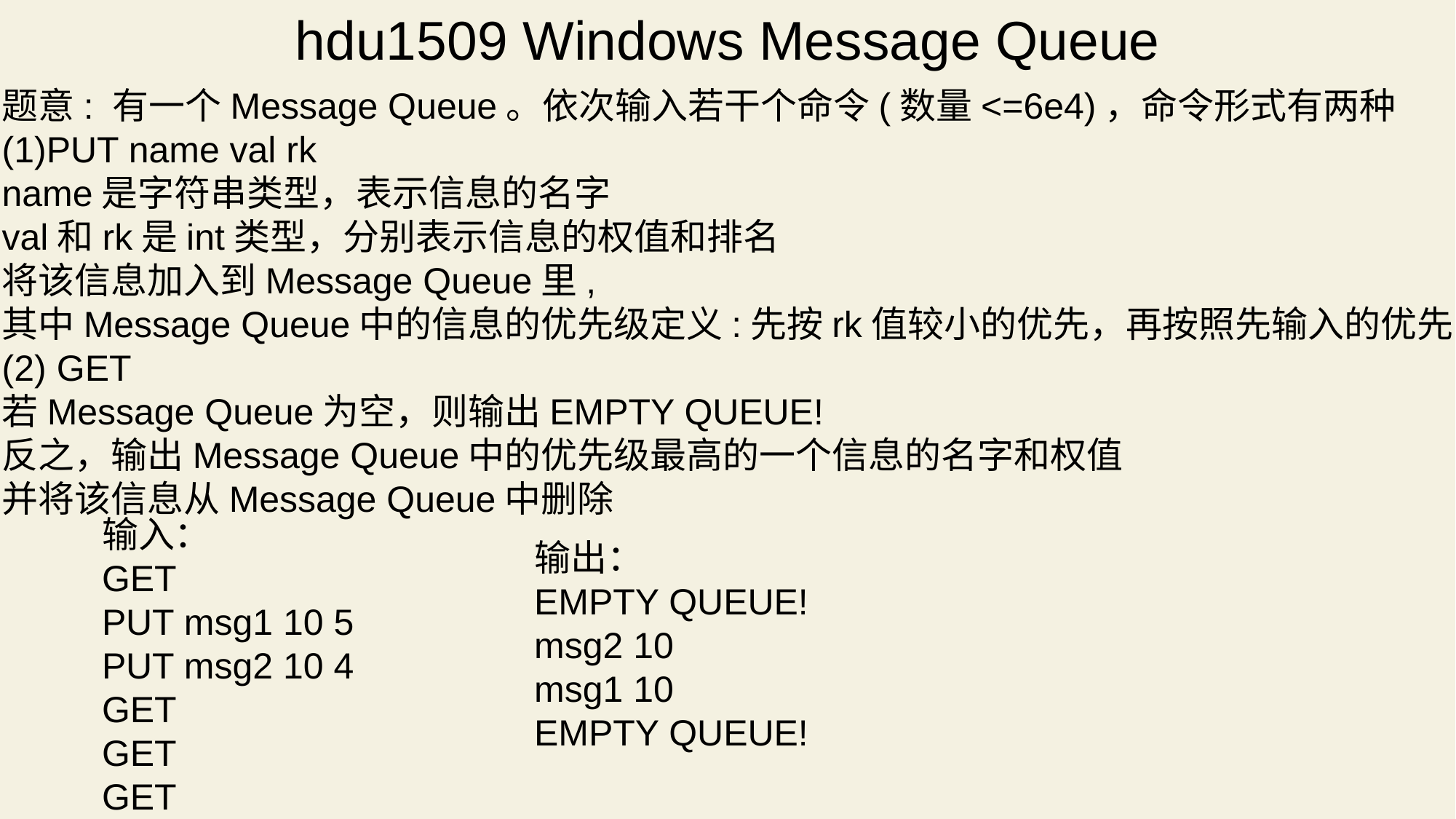

hdu1509 Windows Message Queue
题意: 有一个Message Queue。依次输入若干个命令(数量<=6e4)，命令形式有两种
(1)PUT name val rk
name是字符串类型，表示信息的名字
val和rk是int类型，分别表示信息的权值和排名
将该信息加入到Message Queue里,
其中Message Queue中的信息的优先级定义:先按rk值较小的优先，再按照先输入的优先
(2) GET
若Message Queue为空，则输出EMPTY QUEUE!
反之，输出Message Queue中的优先级最高的一个信息的名字和权值
并将该信息从Message Queue中删除
输入：
GET
PUT msg1 10 5
PUT msg2 10 4
GET
GET
GET
输出：
EMPTY QUEUE!
msg2 10
msg1 10
EMPTY QUEUE!